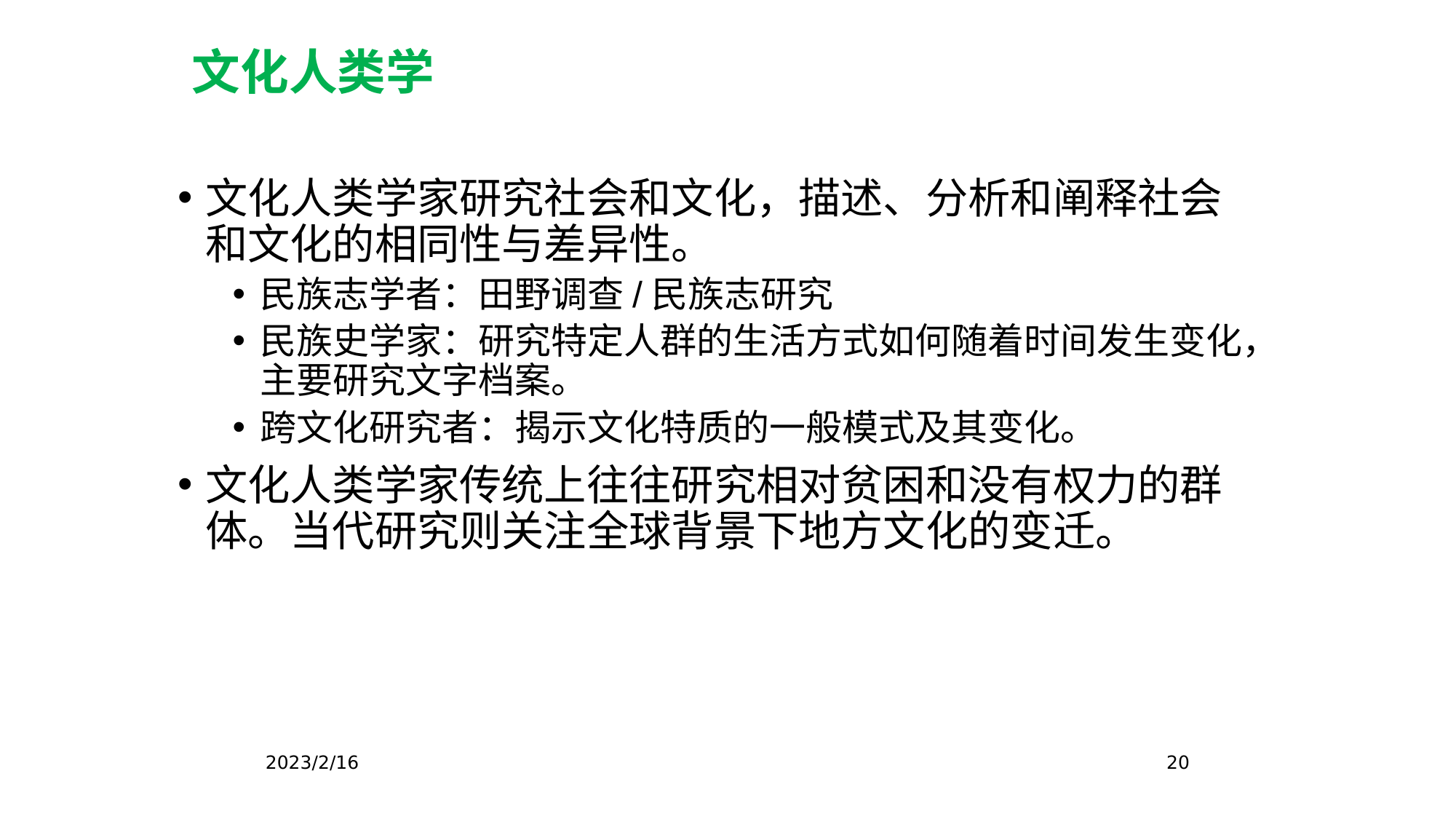

文化人类学
文化人类学家研究社会和文化，描述、分析和阐释社会和文化的相同性与差异性。
民族志学者：田野调查/民族志研究
民族史学家：研究特定人群的生活方式如何随着时间发生变化，主要研究文字档案。
跨文化研究者：揭示文化特质的一般模式及其变化。
文化人类学家传统上往往研究相对贫困和没有权力的群体。当代研究则关注全球背景下地方文化的变迁。
2023/2/16
20